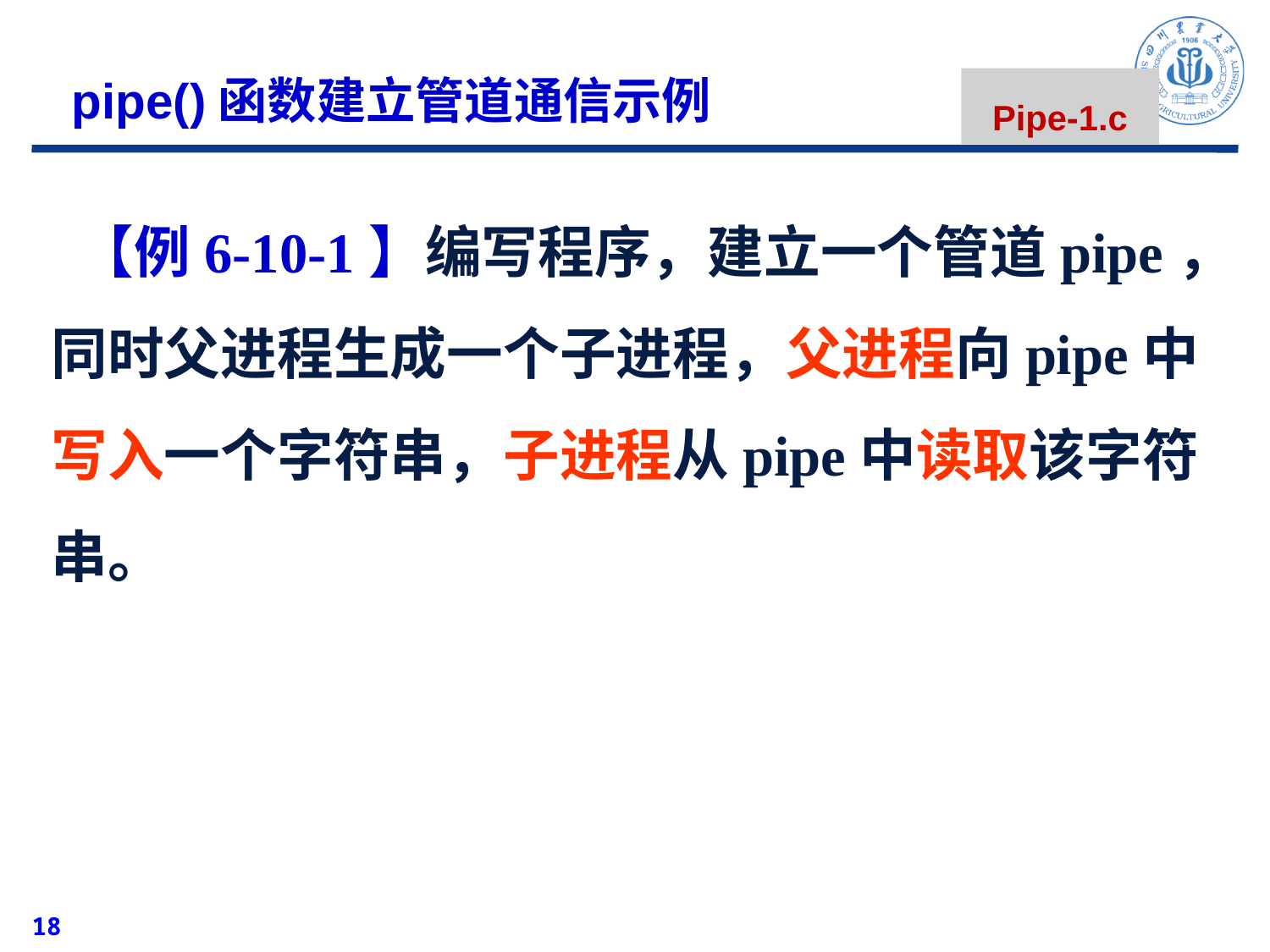

pipe()函数建立管道通信示例
Pipe-1.c
 【例6-10-1】编写程序，建立一个管道pipe，同时父进程生成一个子进程，父进程向pipe中写入一个字符串，子进程从pipe中读取该字符串。